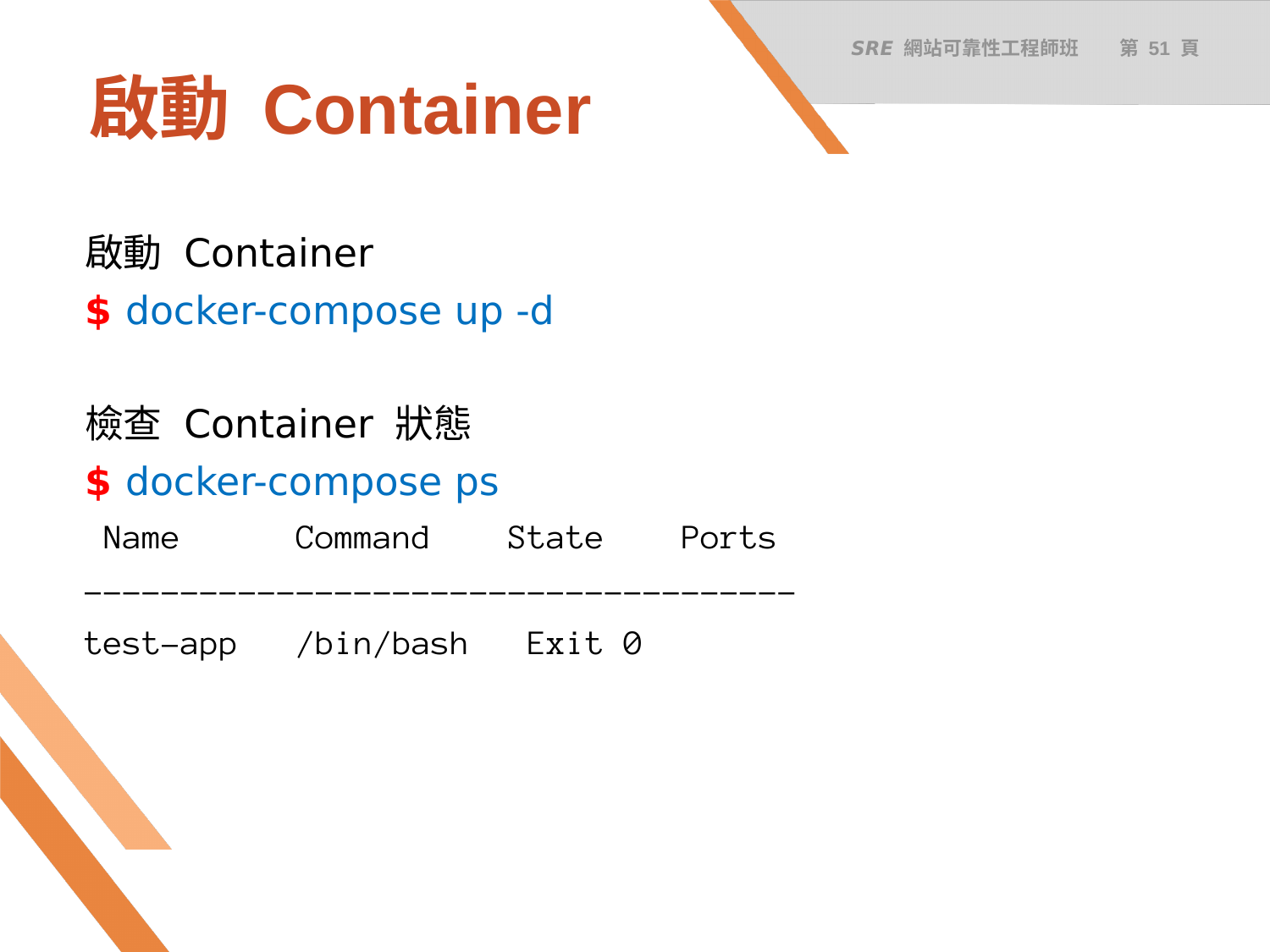

SRE 網站可靠性工程師班
第 51 頁
# 啟動 Container
啟動 Container
$ docker-compose up -d

檢查 Container 狀態
$ docker-compose ps
 Name      Command    State    Ports
-------------------------------------
test-app   /bin/bash   Exit 0